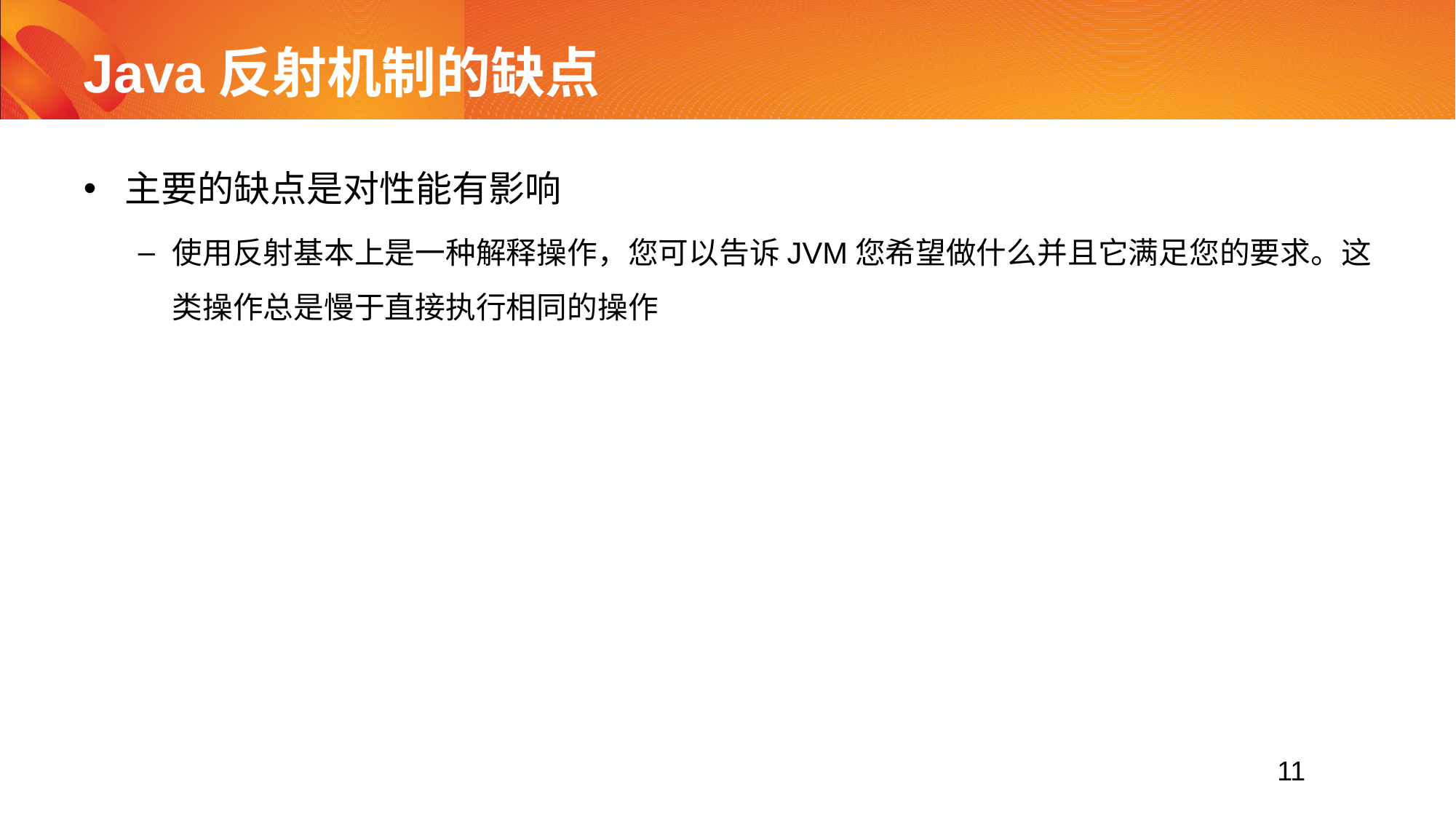

# Java反射机制的缺点
主要的缺点是对性能有影响
使用反射基本上是一种解释操作，您可以告诉JVM您希望做什么并且它满足您的要求。这类操作总是慢于直接执行相同的操作